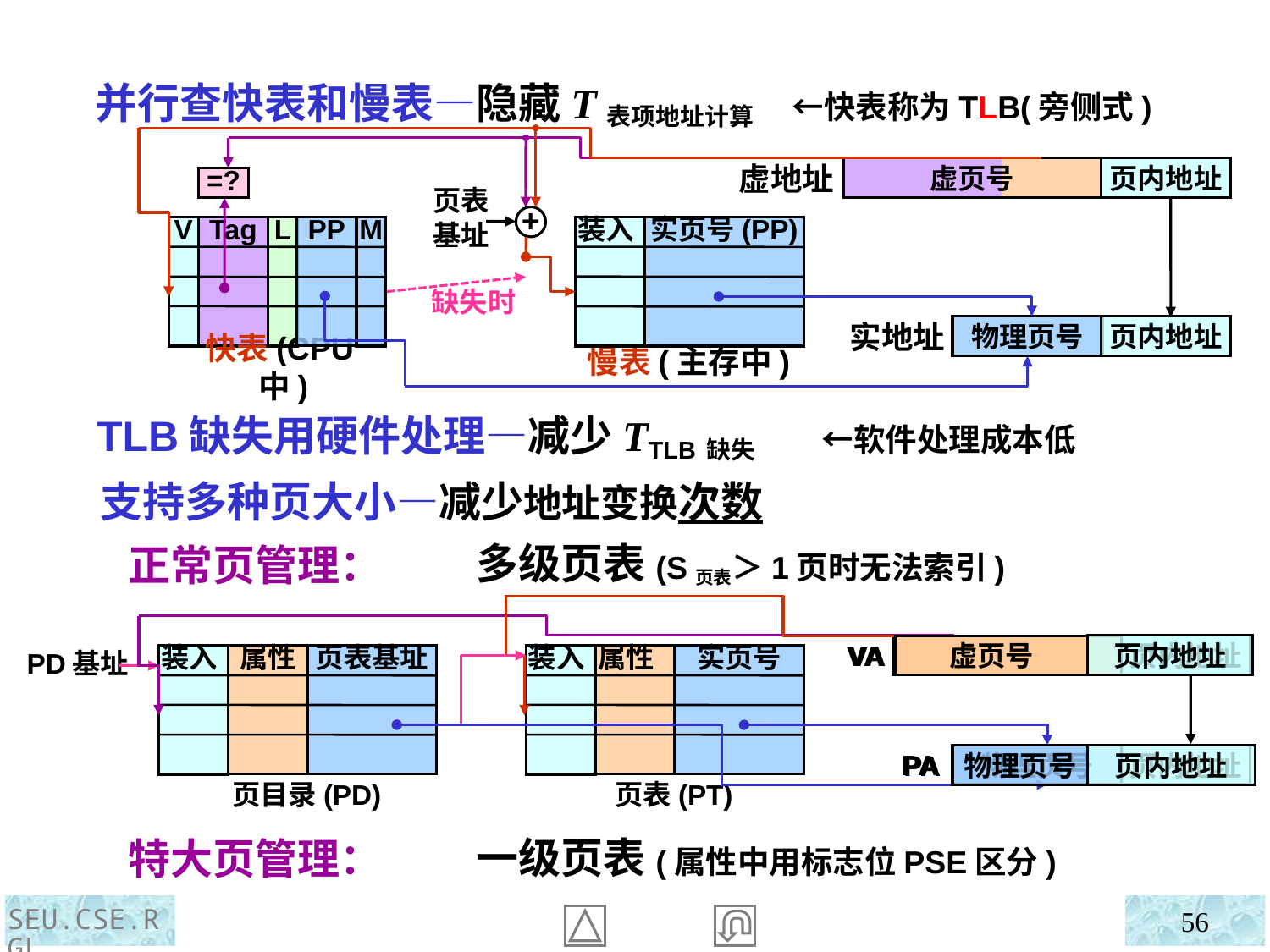

并行查快表和慢表—隐藏T表项地址计算    ←快表称为TLB(旁侧式)
=?
页表
基址

+
虚页号
虚地址

页内地址

PP
V
Tag
L
M
快表(CPU中)
装入
实页号(PP)
慢表(主存中)
实地址
物理页号
页内地址
缺失时
     TLB缺失用硬件处理—减少TTLB缺失       ←软件处理成本低
     支持多种页大小—减少地址变换次数
        正常页管理：

        特大页管理：
多级页表(S页表＞1页时无法索引)

一级页表(属性中用标志位PSE区分)
VA
页内地址
虚页号
PA
物理页号
页内地址
VA

页内地址
虚页号
PD基址
装入
属性
页表基址
装入
属性
实页号

PA
物理页号
页内地址
页目录(PD)
页表(PT)
SEU.CSE.RGL
56